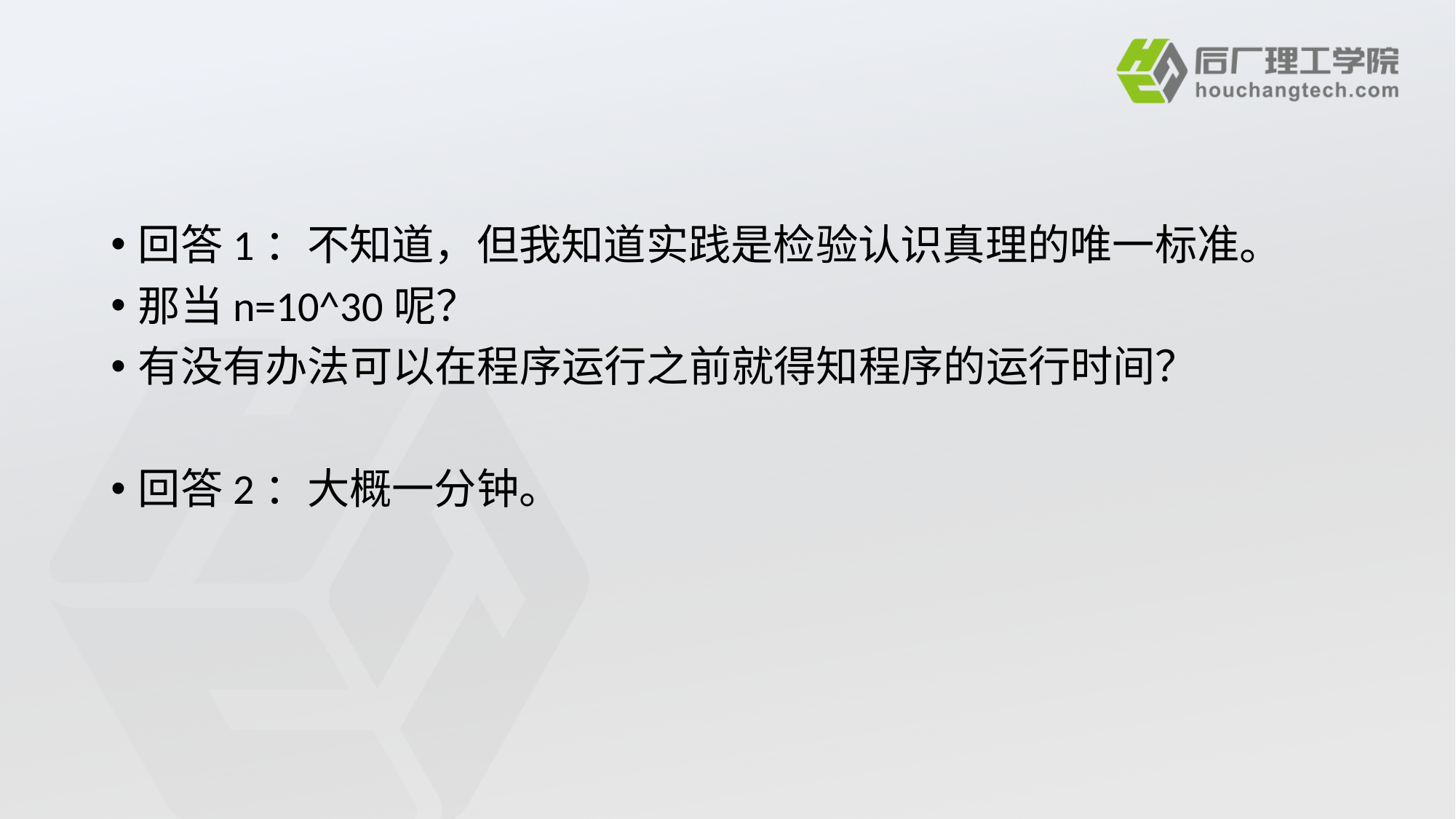

#
回答1：不知道，但我知道实践是检验认识真理的唯一标准。
那当n=10^30呢？
有没有办法可以在程序运行之前就得知程序的运行时间？

回答2：大概一分钟。